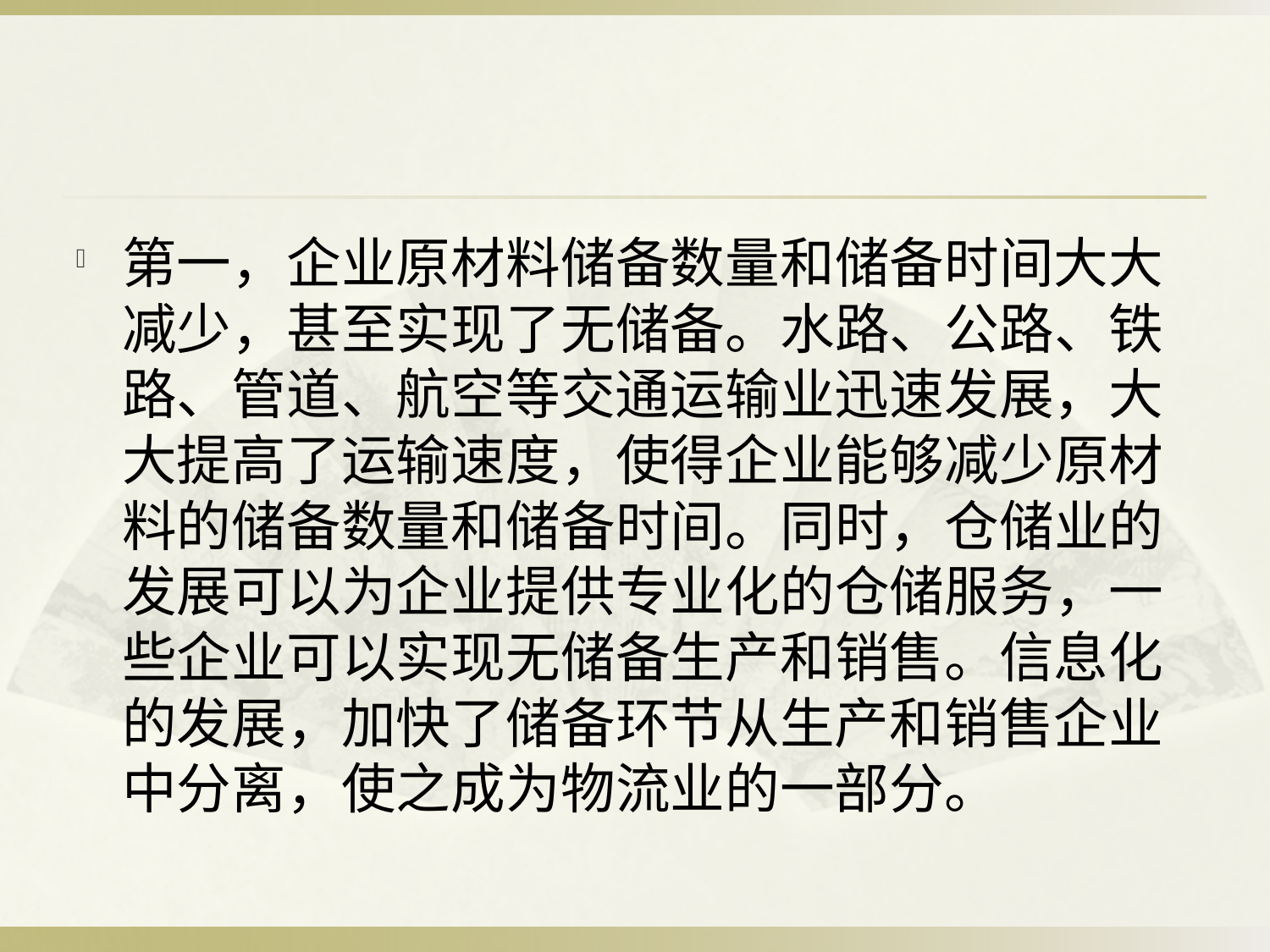

#
第一，企业原材料储备数量和储备时间大大减少，甚至实现了无储备。水路、公路、铁路、管道、航空等交通运输业迅速发展，大大提高了运输速度，使得企业能够减少原材料的储备数量和储备时间。同时，仓储业的发展可以为企业提供专业化的仓储服务，一些企业可以实现无储备生产和销售。信息化的发展，加快了储备环节从生产和销售企业中分离，使之成为物流业的一部分。